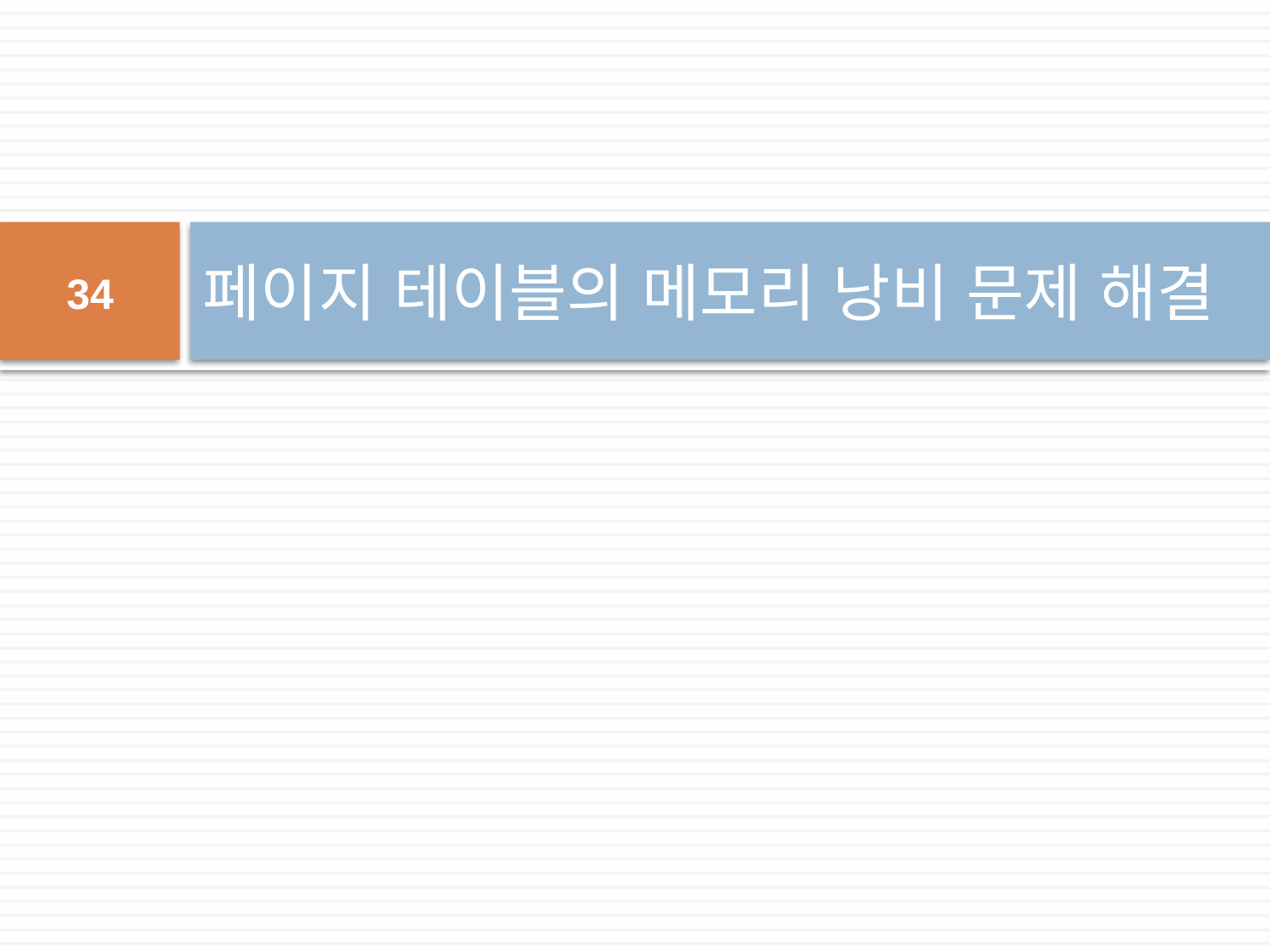

# 페이지 테이블의 메모리 낭비 문제 해결
34